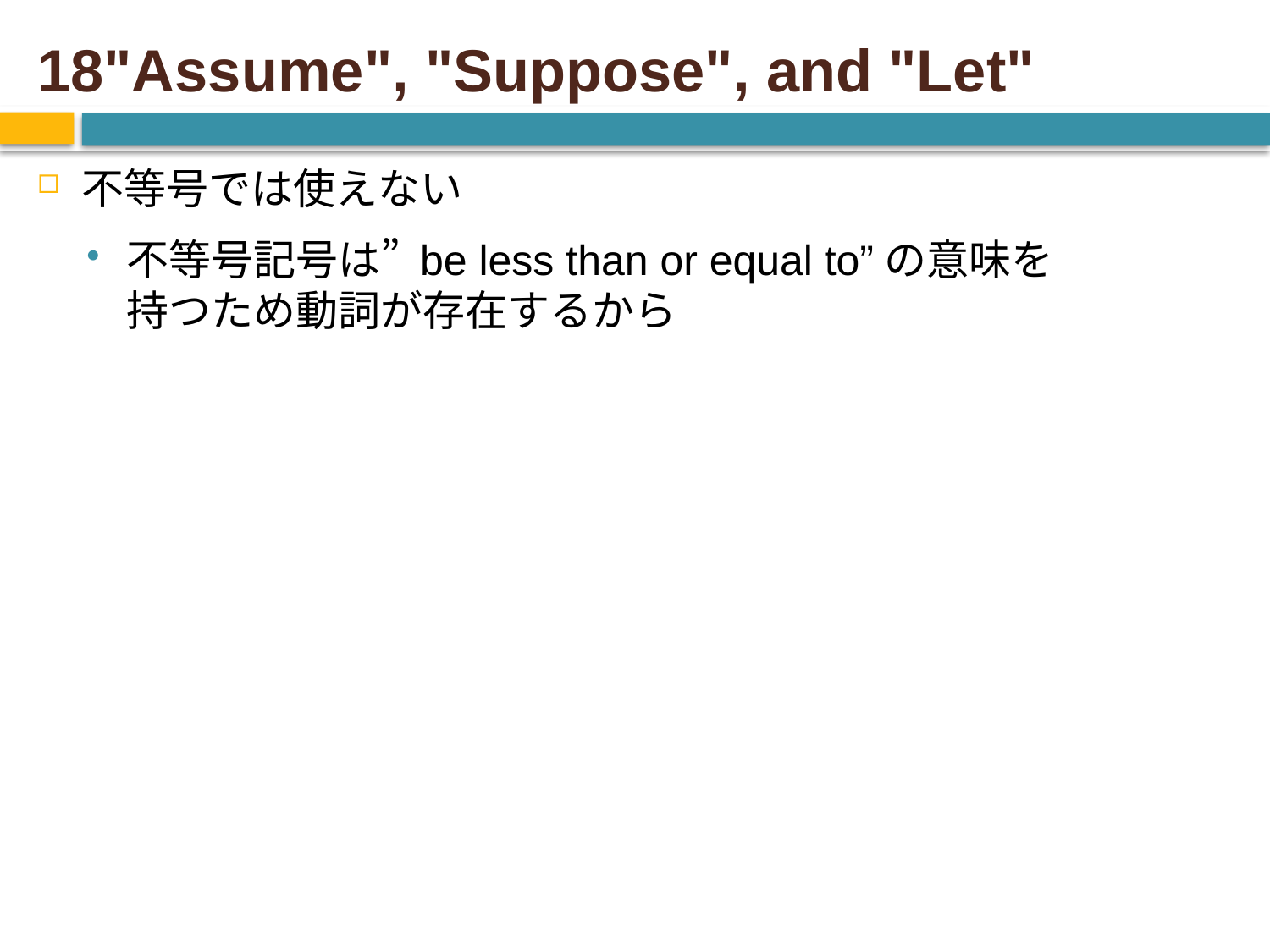

# 18"Assume", "Suppose", and "Let"
不等号では使えない
不等号記号は” be less than or equal to”の意味を
持つため動詞が存在するから